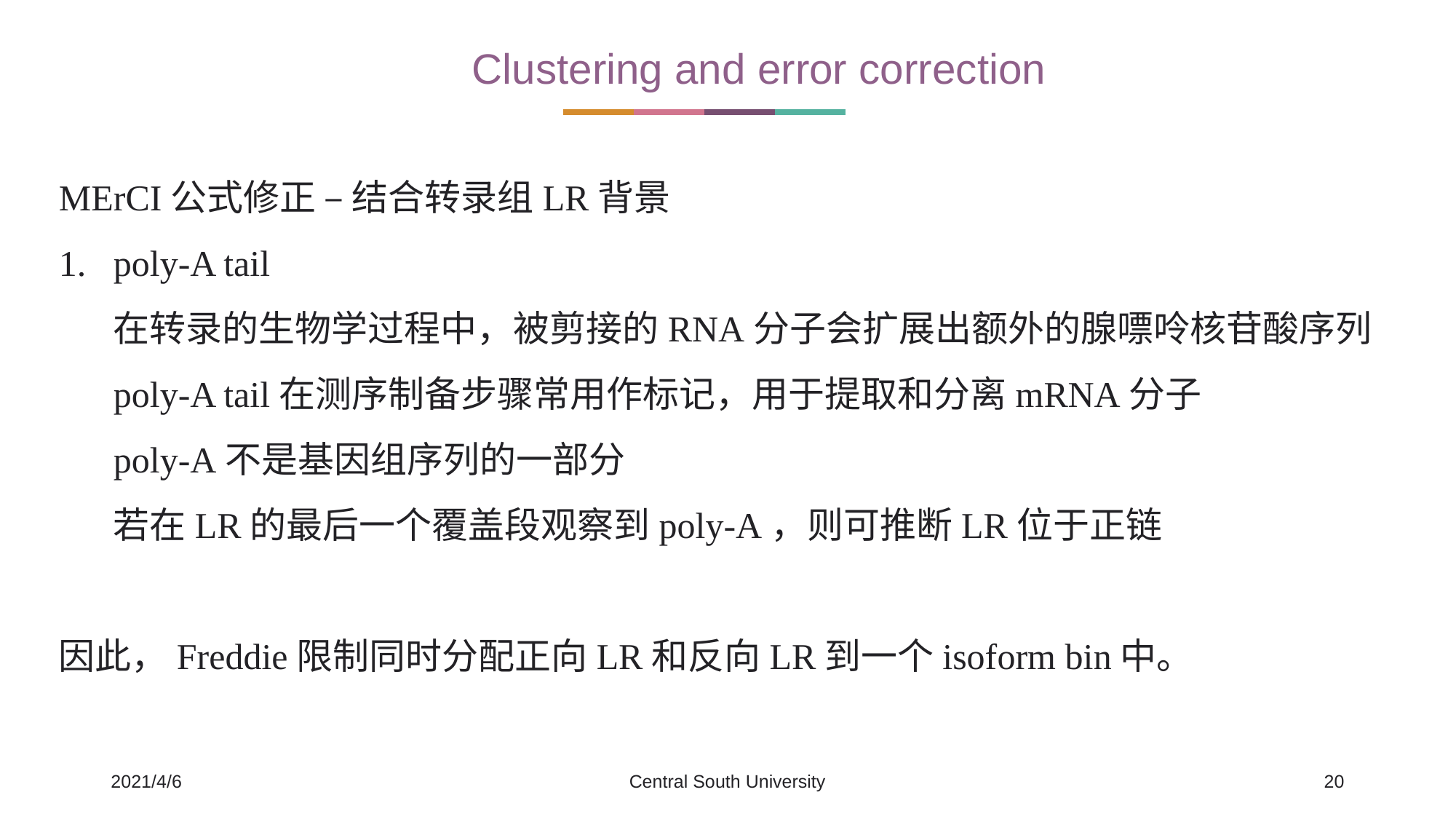

Clustering and error correction
MErCI公式修正 – 结合转录组LR背景
poly-A tail
在转录的生物学过程中，被剪接的RNA分子会扩展出额外的腺嘌呤核苷酸序列
poly-A tail在测序制备步骤常用作标记，用于提取和分离mRNA分子
poly-A不是基因组序列的一部分
若在LR的最后一个覆盖段观察到poly-A，则可推断LR位于正链

因此，Freddie限制同时分配正向LR和反向LR到一个isoform bin中。

Central South University
2021/4/6
20